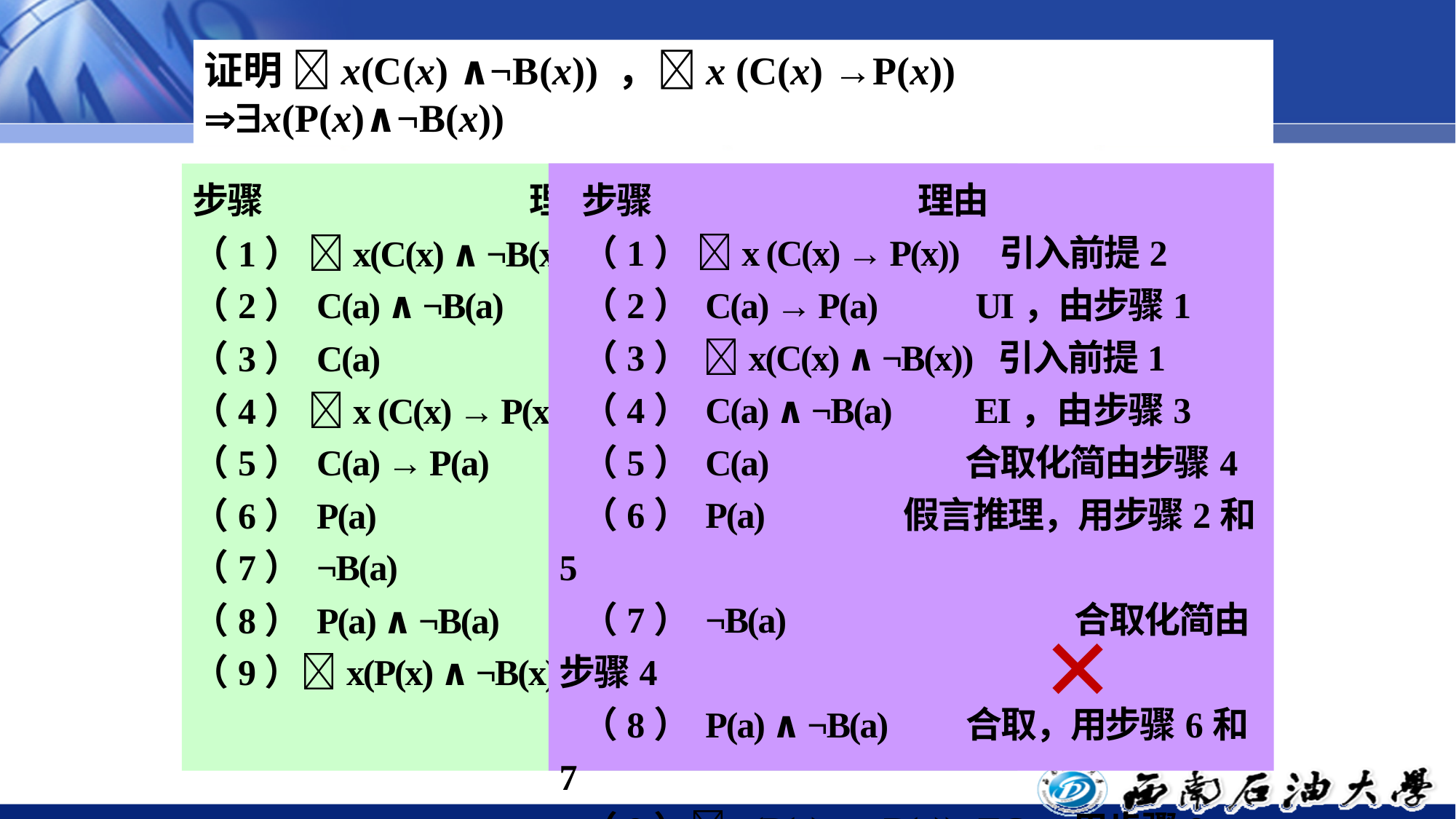

证明 ∃x(C(x) ∧¬B(x)) ，∀x (C(x) →P(x)) ⇒∃x(P(x)∧¬B(x))
步骤                                        理由
（1） ∃x(C(x) ∧ ¬B(x))         引入前提1
（2） C(a) ∧ ¬B(a)  		  EI，由步骤1
（3） C(a)                               合取化简，用步骤2
（4） ∀x (C(x) → P(x))         引入前提2
（5） C(a) → P(a)                  UI，由步骤4
（6） P(a)                               假言推理，用步骤3和5
（7） ¬B(a)			合取化简，用步骤2
（8） P(a) ∧ ¬B(a)               合取，用步骤6和7
（9）∃x(P(x) ∧ ¬B(x))         EG，用步骤8

步骤                                        理由
（1） ∀x (C(x) → P(x))    引入前提2
（2） C(a) → P(a)             UI，由步骤1
（3）  ∃x(C(x) ∧ ¬B(x))  引入前提1
（4） C(a) ∧ ¬B(a)           EI，由步骤3
（5） C(a)		         合取化简由步骤4
（6） P(a)                 假言推理，用步骤2和5
（7） ¬B(a)		         合取化简由步骤4
（8） P(a) ∧ ¬B(a)         合取，用步骤6和7
（9）∃x(P(x) ∧ ¬B(x))   EG，用步骤8

×